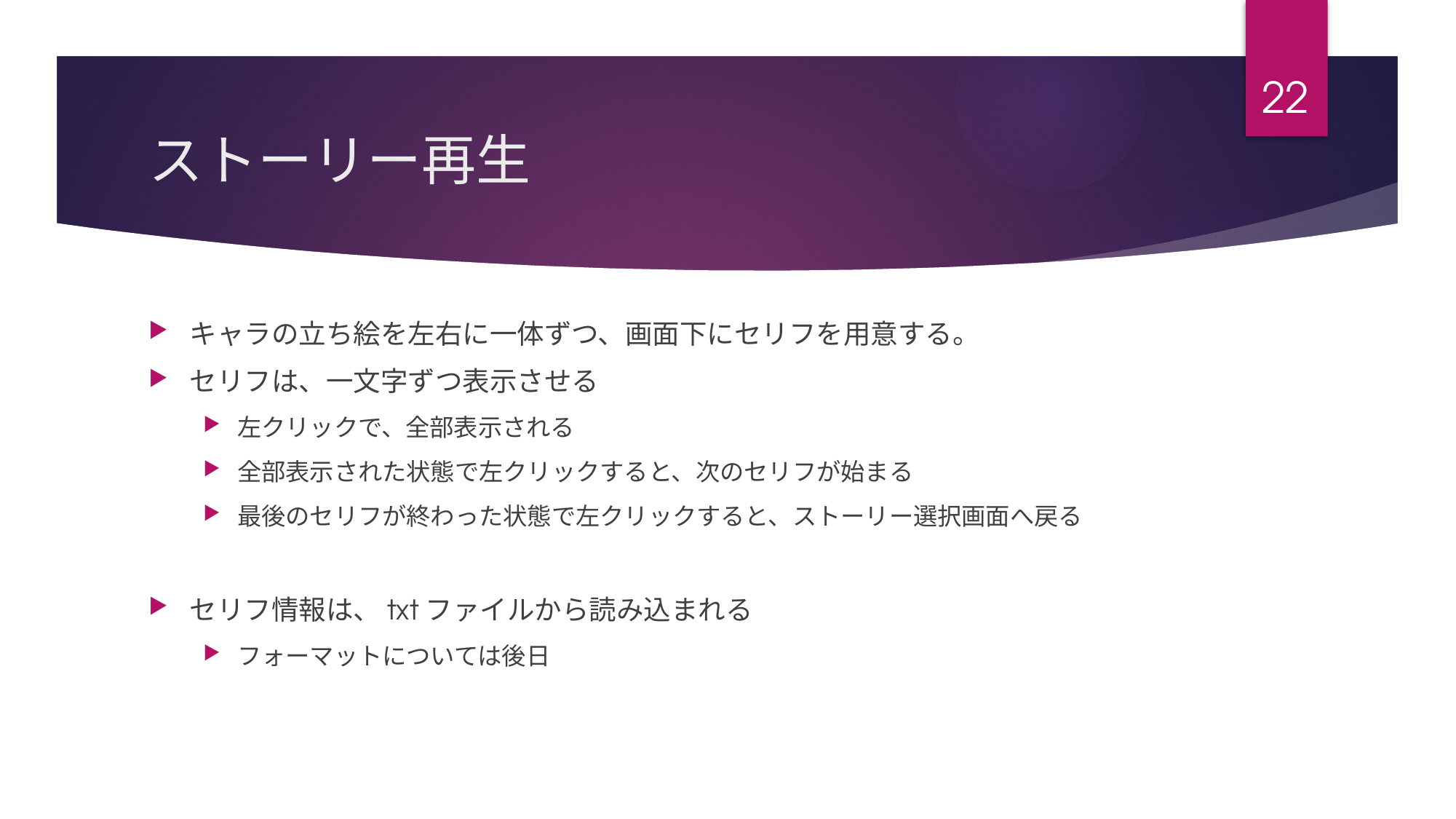

22
# ストーリー再生
キャラの立ち絵を左右に一体ずつ、画面下にセリフを用意する。
セリフは、一文字ずつ表示させる
左クリックで、全部表示される
全部表示された状態で左クリックすると、次のセリフが始まる
最後のセリフが終わった状態で左クリックすると、ストーリー選択画面へ戻る

セリフ情報は、txtファイルから読み込まれる
フォーマットについては後日